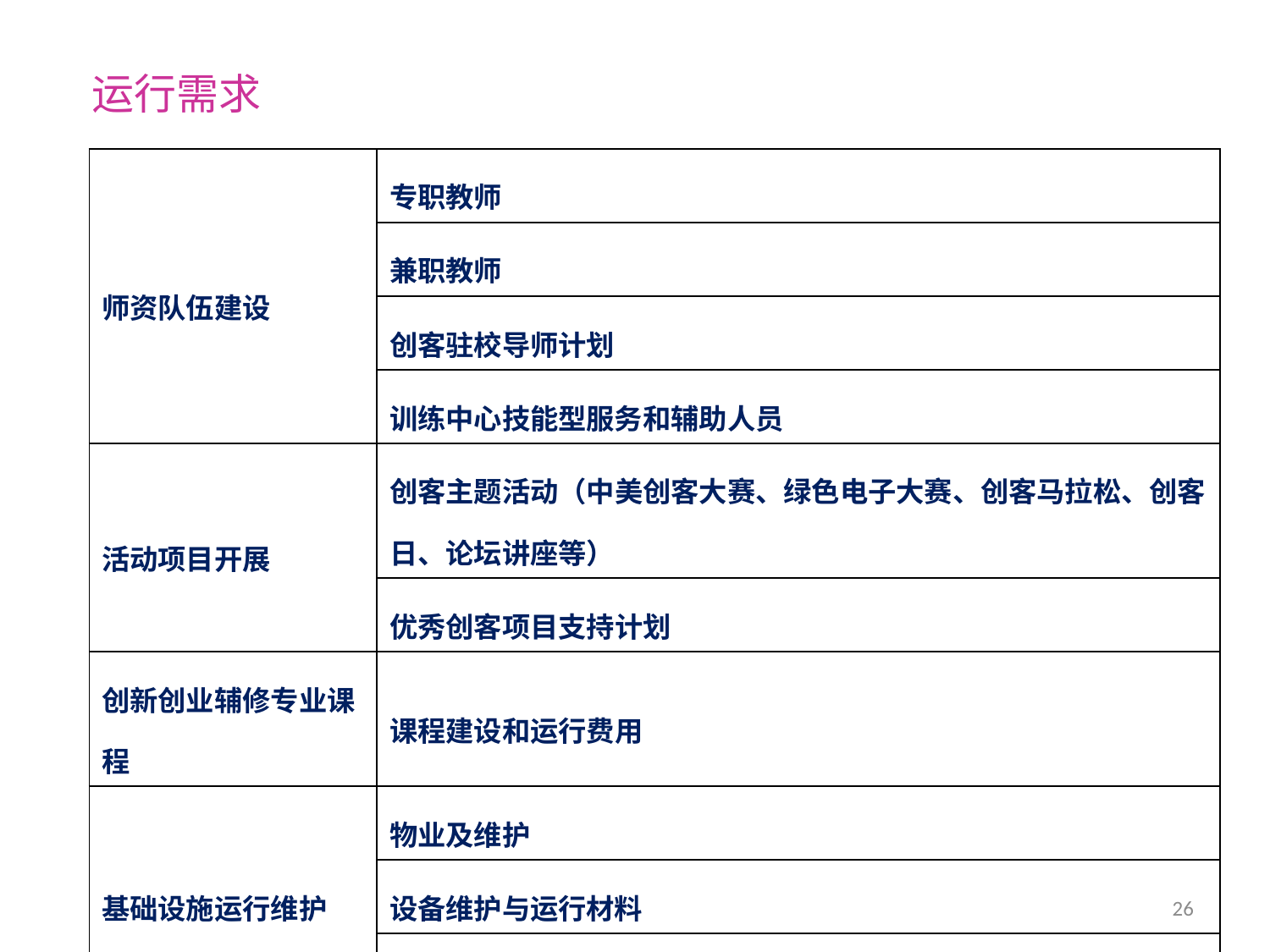

运行需求
| 师资队伍建设 | 专职教师 |
| --- | --- |
|  | 兼职教师 |
|  | 创客驻校导师计划 |
|  | 训练中心技能型服务和辅助人员 |
| 活动项目开展 | 创客主题活动（中美创客大赛、绿色电子大赛、创客马拉松、创客日、论坛讲座等） |
|  | 优秀创客项目支持计划 |
| 创新创业辅修专业课程 | 课程建设和运行费用 |
| 基础设施运行维护 | 物业及维护 |
|  | 设备维护与运行材料 |
|  | 网络协作平台及数据库建设维护费 |
26